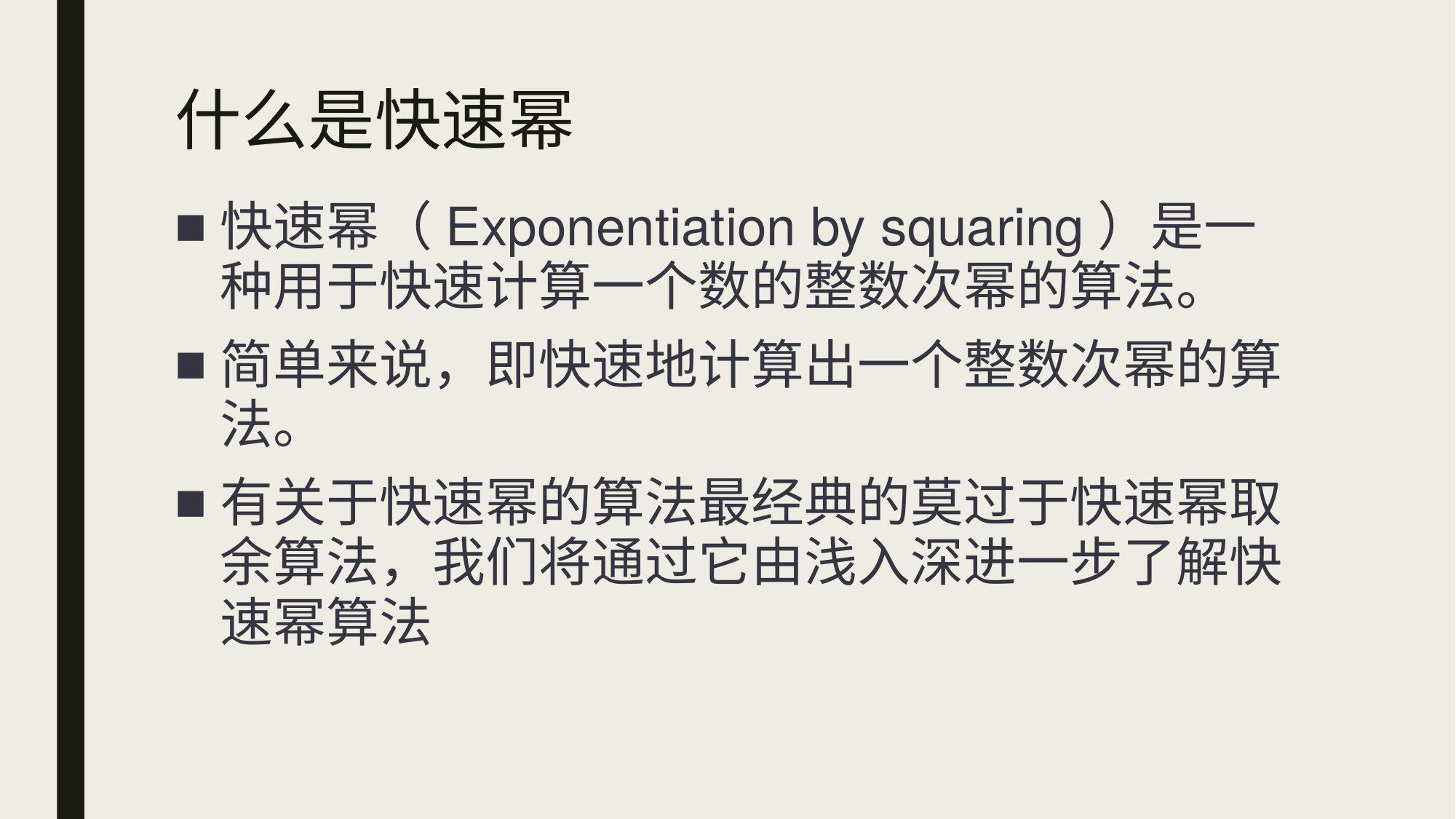

# 什么是快速幂
快速幂（Exponentiation by squaring）是一种用于快速计算一个数的整数次幂的算法。
简单来说，即快速地计算出一个整数次幂的算法。
有关于快速幂的算法最经典的莫过于快速幂取余算法，我们将通过它由浅入深进一步了解快速幂算法